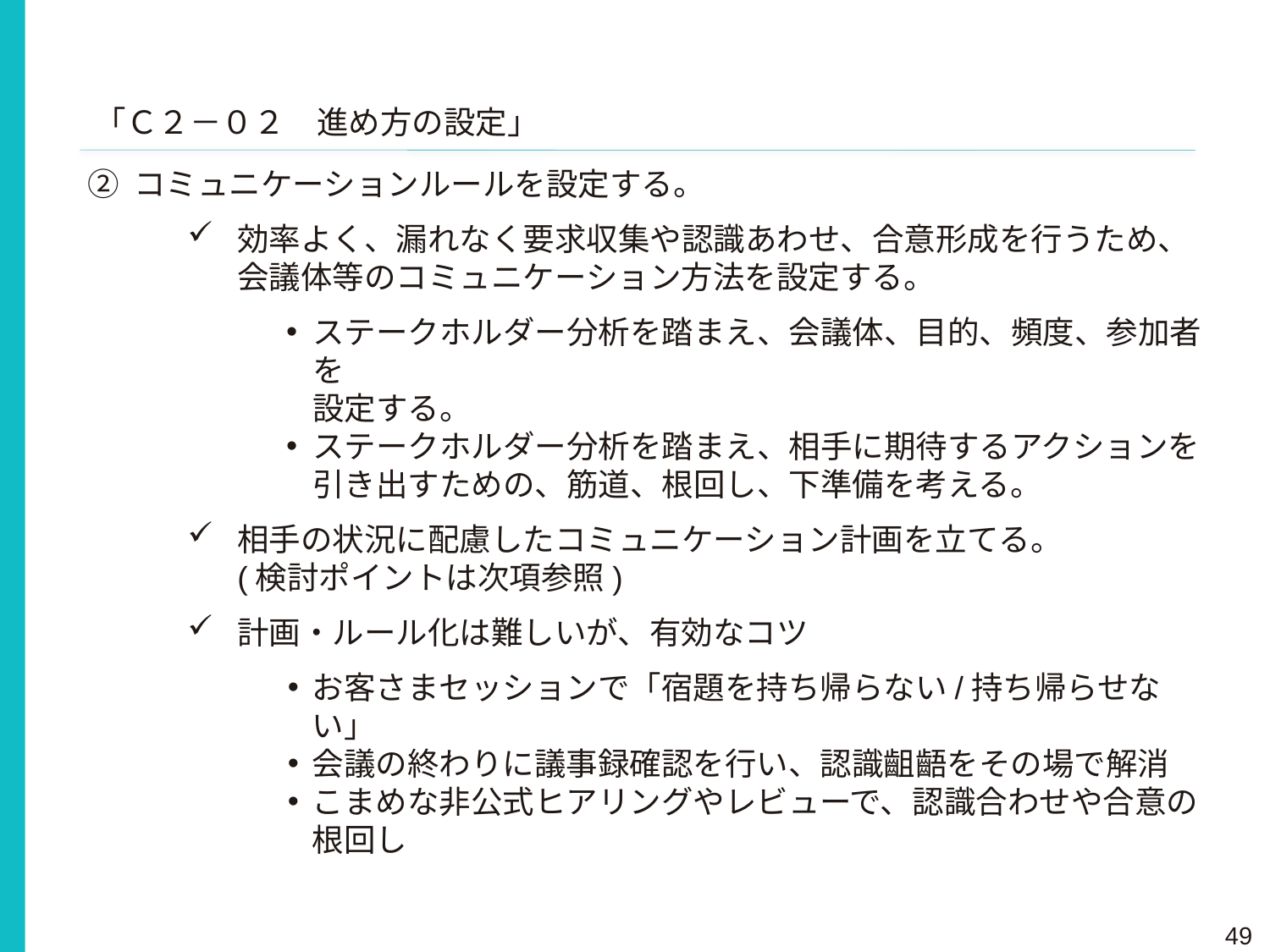

「Ｃ２－０２　進め方の設定」
② コミュニケーションルールを設定する。

効率よく、漏れなく要求収集や認識あわせ、合意形成を行うため、
会議体等のコミュニケーション方法を設定する。

ステークホルダー分析を踏まえ、会議体、目的、頻度、参加者を
設定する。
ステークホルダー分析を踏まえ、相手に期待するアクションを
引き出すための、筋道、根回し、下準備を考える。

相手の状況に配慮したコミュニケーション計画を立てる。
(検討ポイントは次項参照)

計画・ルール化は難しいが、有効なコツ
お客さまセッションで「宿題を持ち帰らない/持ち帰らせない」
会議の終わりに議事録確認を行い、認識齟齬をその場で解消
こまめな非公式ヒアリングやレビューで、認識合わせや合意の根回し

49